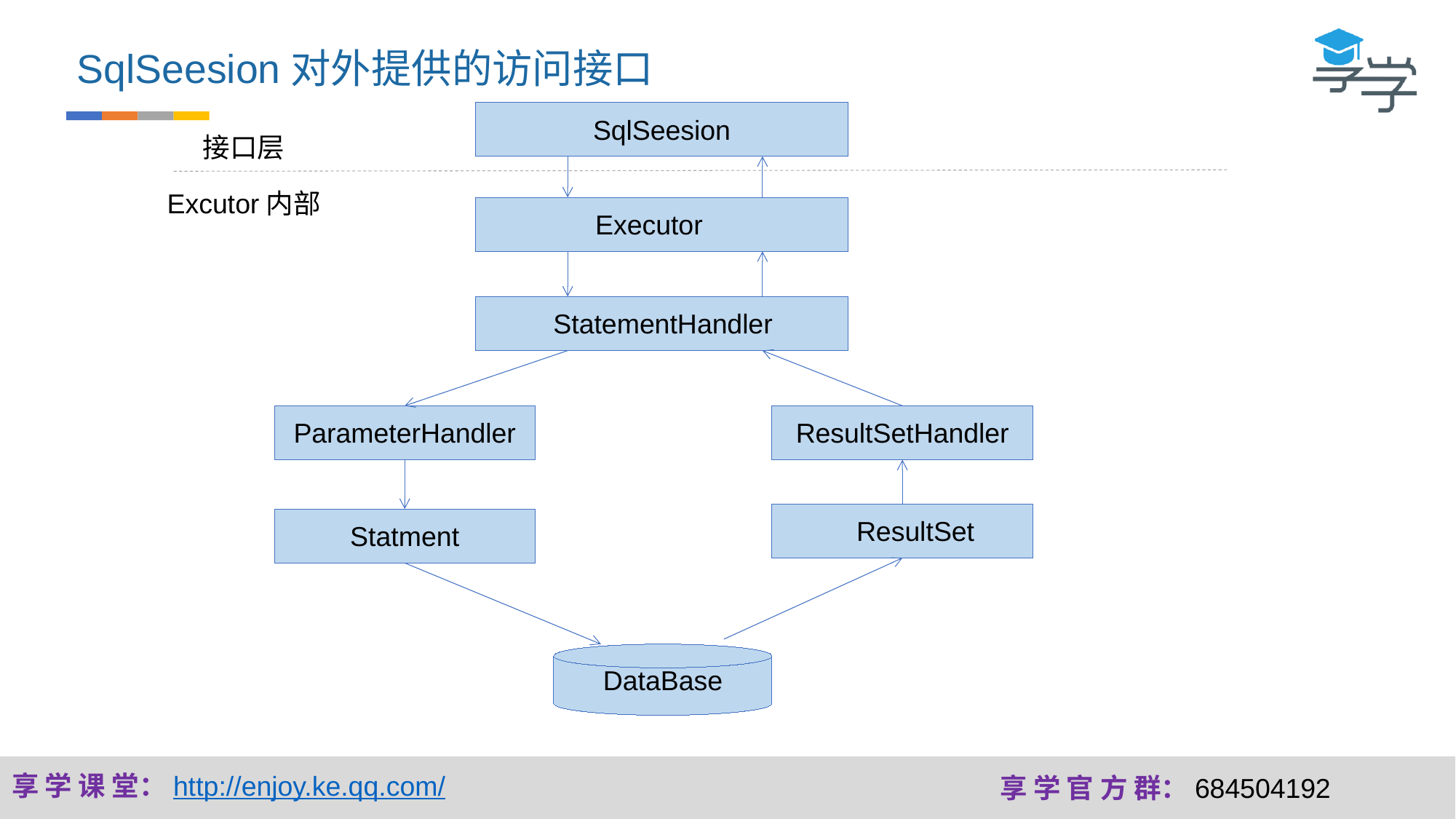

SqlSeesion对外提供的访问接口

SqlSeesion

接口层
Excutor内部

Executor

StatementHandler

ParameterHandler

ResultSetHandler

ResultSet

Statment

DataBase